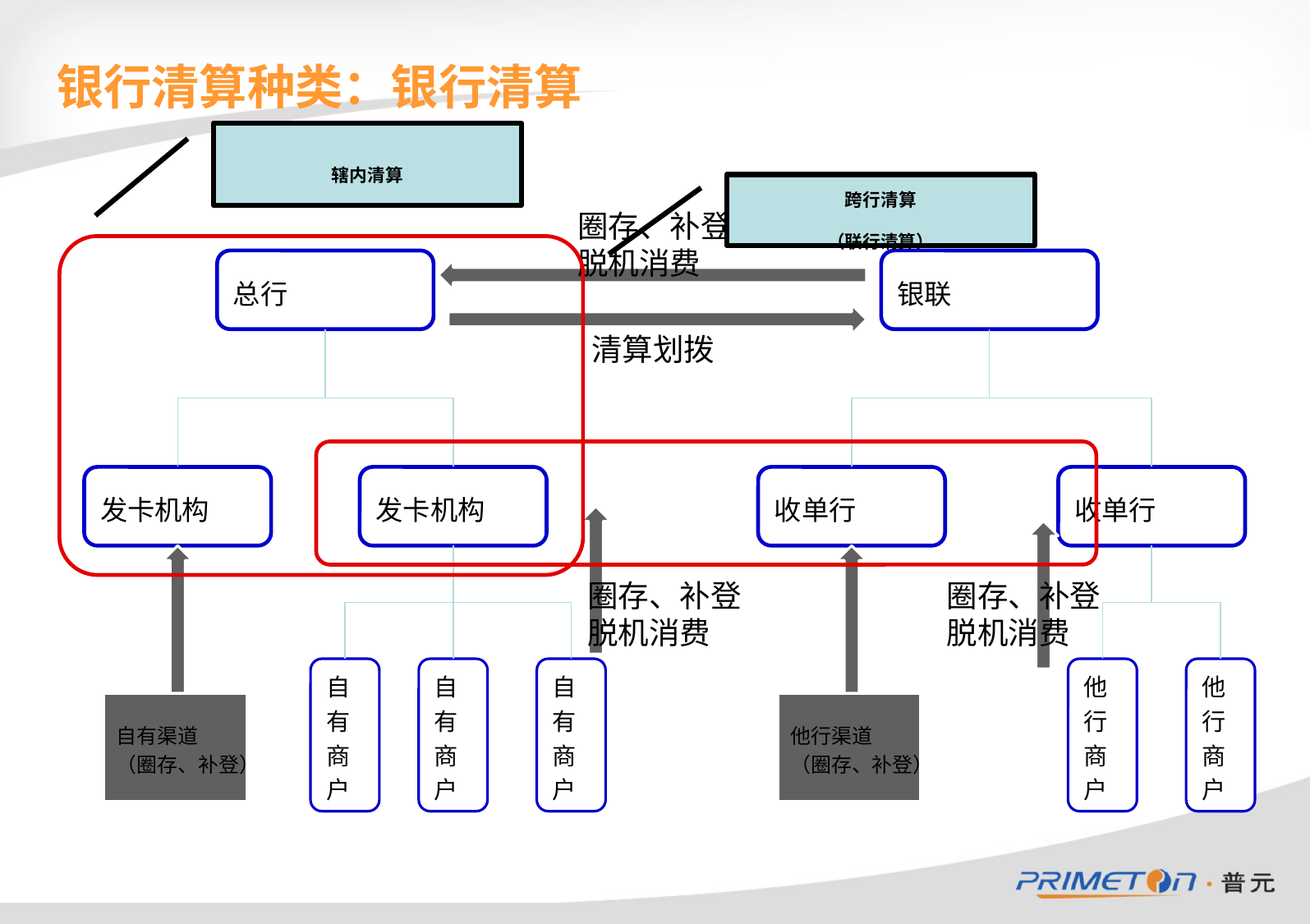

# 银行清算种类：银行清算
辖内清算

跨行清算
（联行清算）

圈存、补登
脱机消费
总行
银联

清算划拨
发卡机构
发卡机构
收单行
收单行

圈存、补登
脱机消费
圈存、补登
脱机消费
自
有
商
户
自
有
商
户
自
有
商
户
他
行
商
户
他
行
商
户
自有渠道
（圈存、补登）
他行渠道
（圈存、补登）